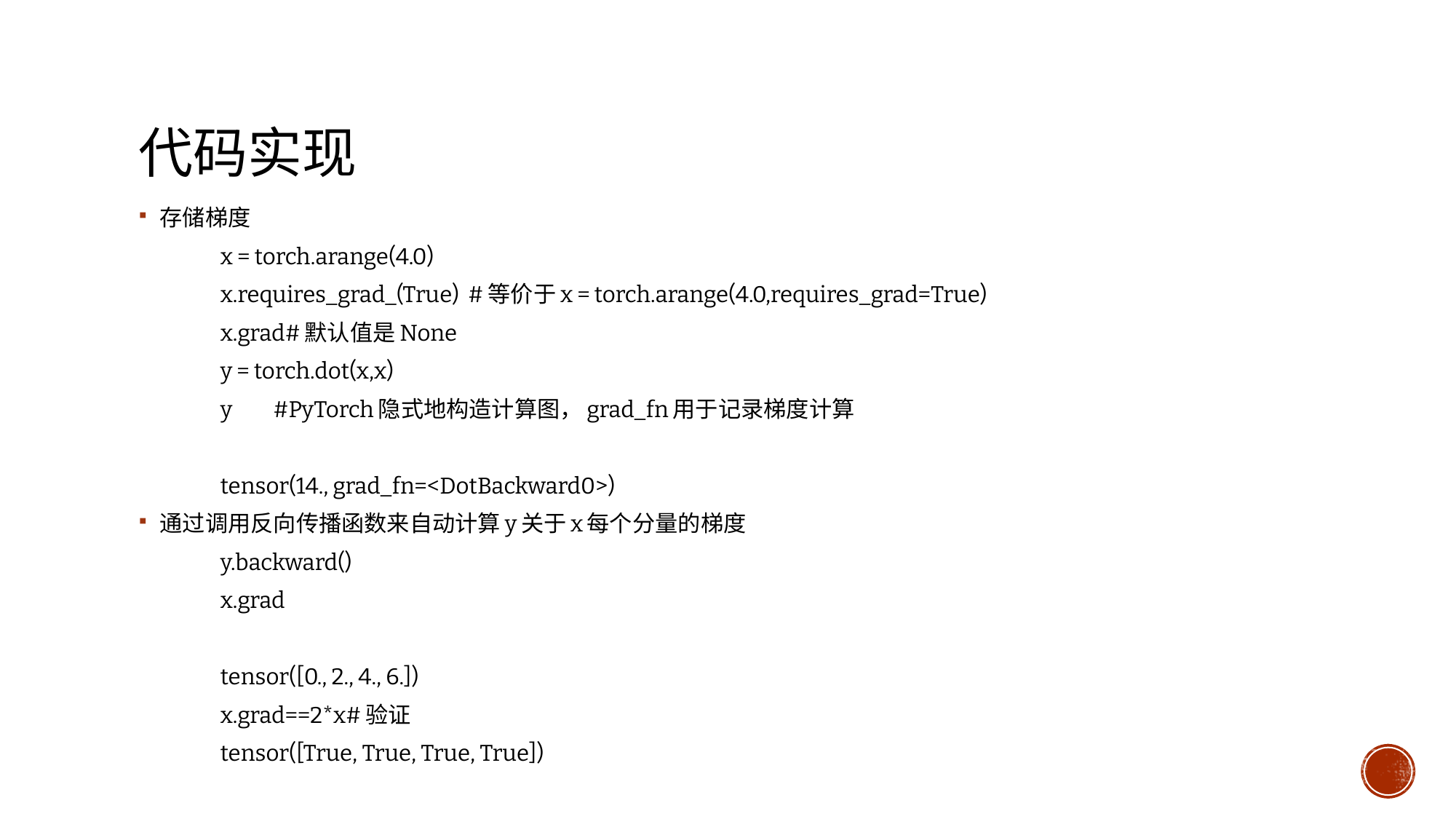

# 代码实现
存储梯度
	x = torch.arange(4.0)
	x.requires_grad_(True)  #等价于x = torch.arange(4.0,requires_grad=True)
	x.grad#默认值是None
	y = torch.dot(x,x)
	y         #PyTorch隐式地构造计算图，grad_fn用于记录梯度计算

	tensor(14., grad_fn=<DotBackward0>)
通过调用反向传播函数来自动计算y关于x每个分量的梯度
	y.backward()
	x.grad

	tensor([0., 2., 4., 6.])
	x.grad==2*x#验证
	tensor([True, True, True, True])